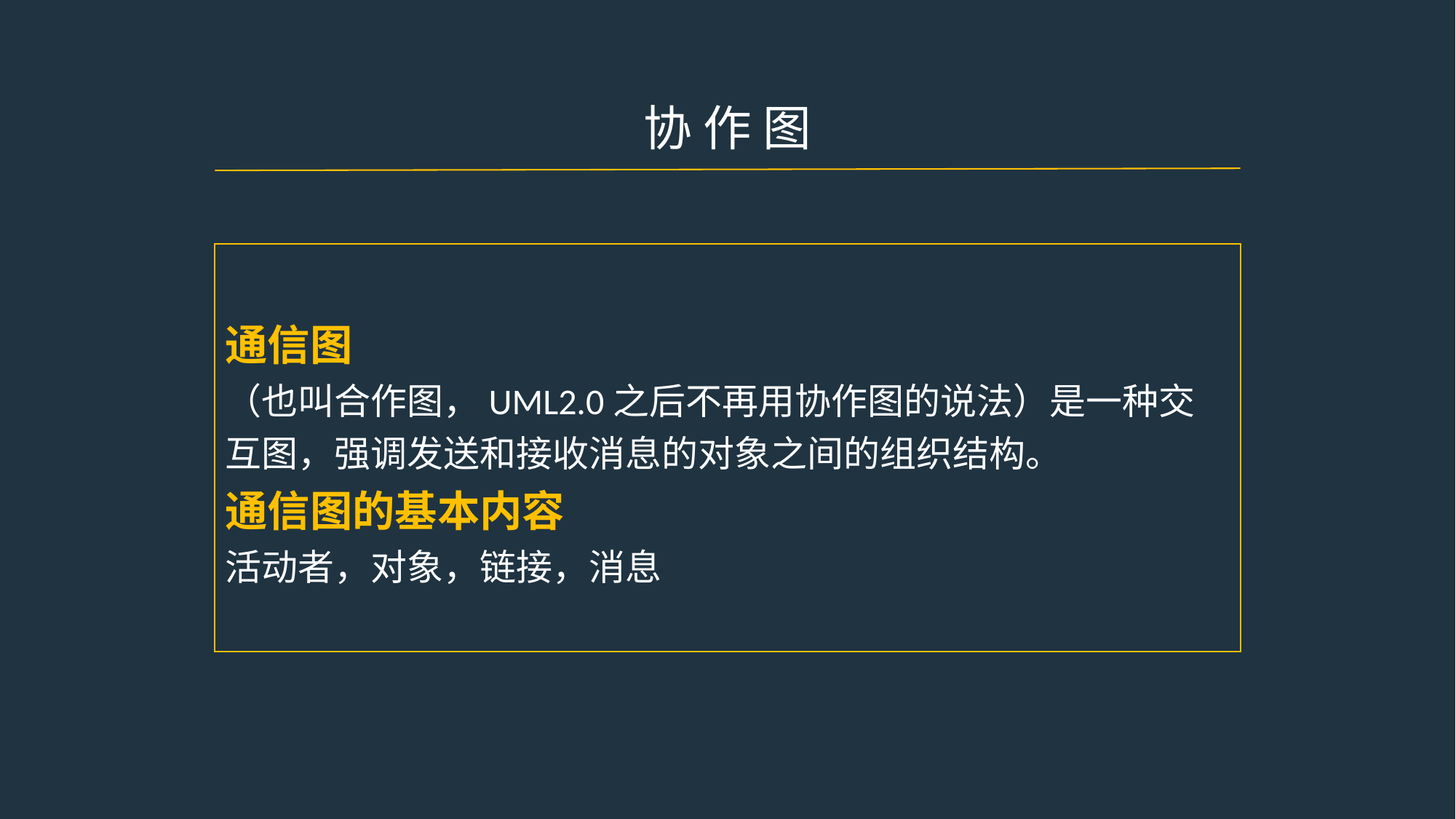

协 作 图
通信图
（也叫合作图，UML2.0之后不再用协作图的说法）是一种交互图，强调发送和接收消息的对象之间的组织结构。
通信图的基本内容
活动者，对象，链接，消息